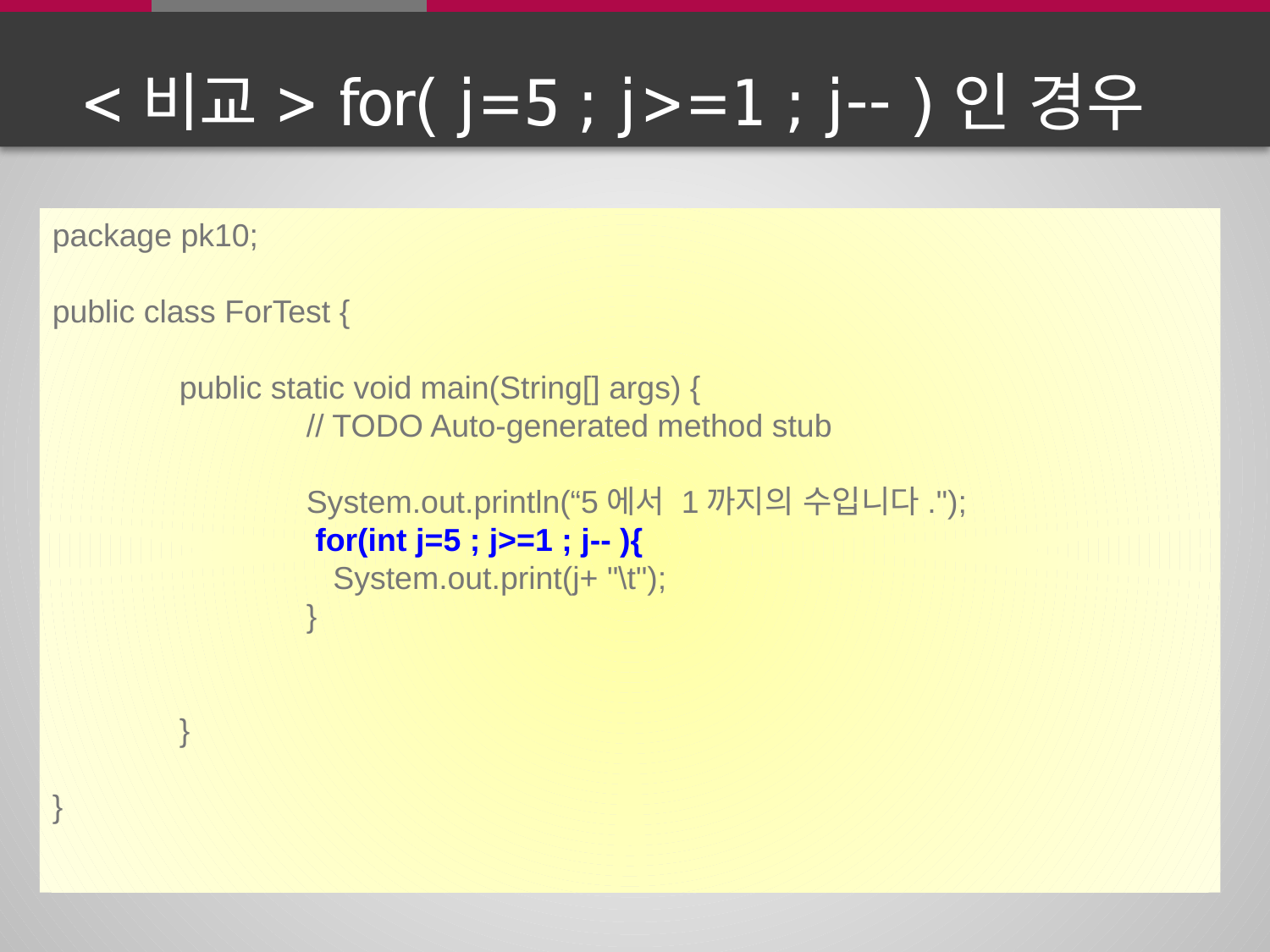

# <비교> for( j=5 ; j>=1 ; j-- )인 경우
package pk10;

public class ForTest {

	public static void main(String[] args) {
		// TODO Auto-generated method stub

		System.out.println(“5에서 1까지의 수입니다.");
		 for(int j=5 ; j>=1 ; j-- ){
		   System.out.print(j+ "\t");
		}

	}

}